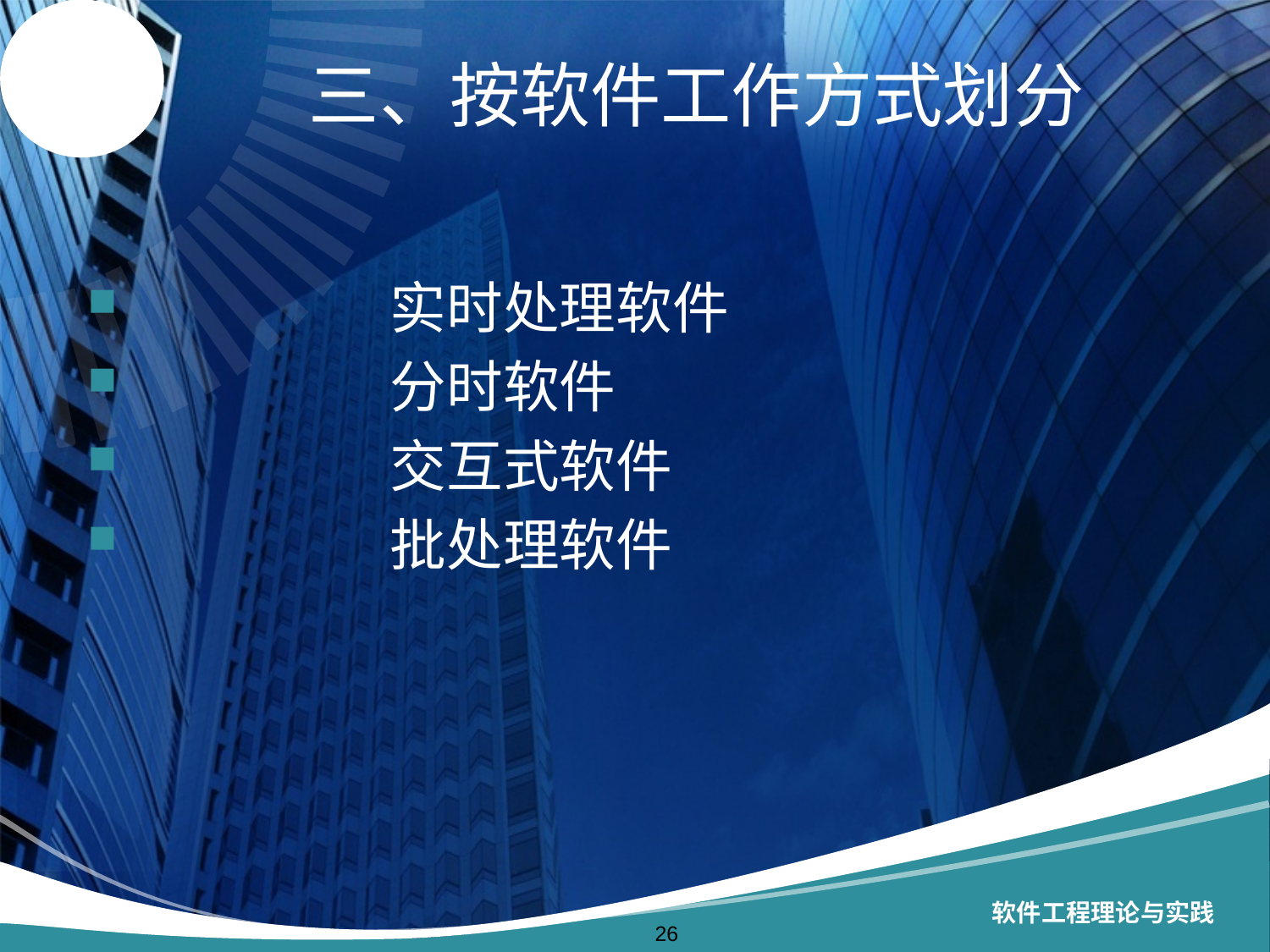

# 三、按软件工作方式划分
                   实时处理软件
                   分时软件
                   交互式软件
                   批处理软件
软件工程理论与实践
26